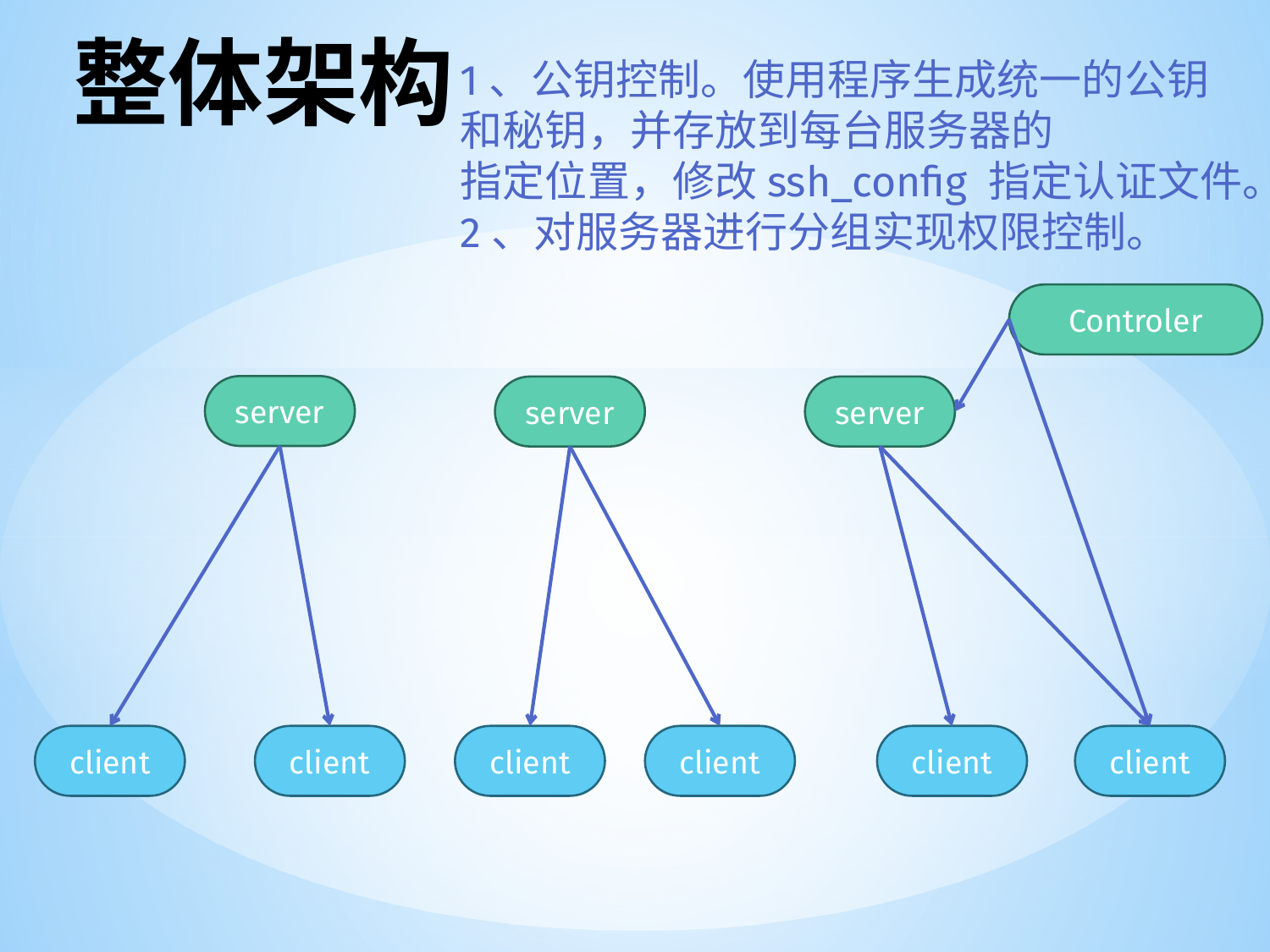

# 整体架构
1、公钥控制。使用程序生成统一的公钥
和秘钥，并存放到每台服务器的
指定位置，修改ssh_config 指定认证文件。
2、对服务器进行分组实现权限控制。
Controler
server
server
server
client
client
client
client
client
client